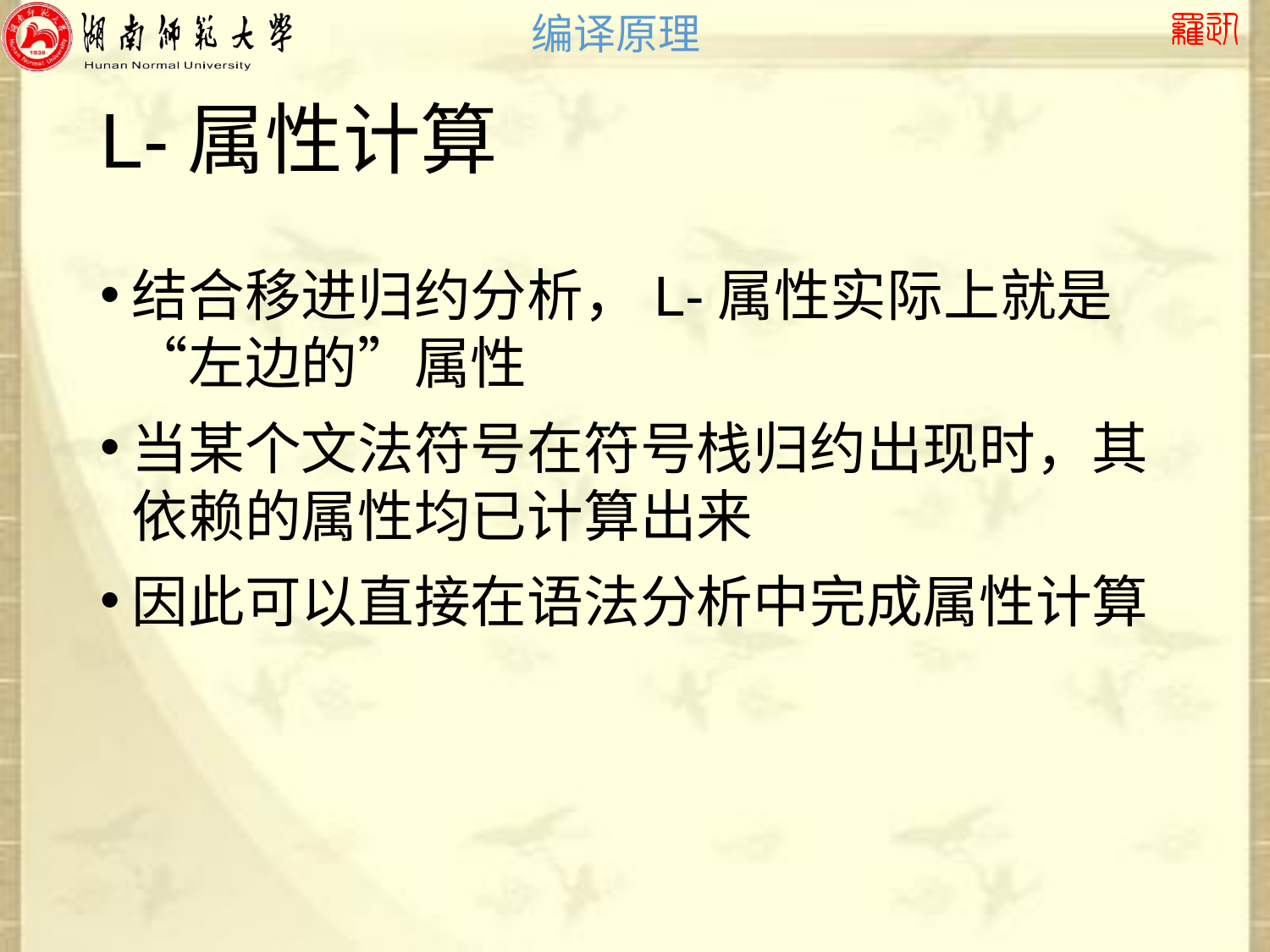

# L-属性计算
结合移进归约分析，L-属性实际上就是“左边的”属性
当某个文法符号在符号栈归约出现时，其依赖的属性均已计算出来
因此可以直接在语法分析中完成属性计算